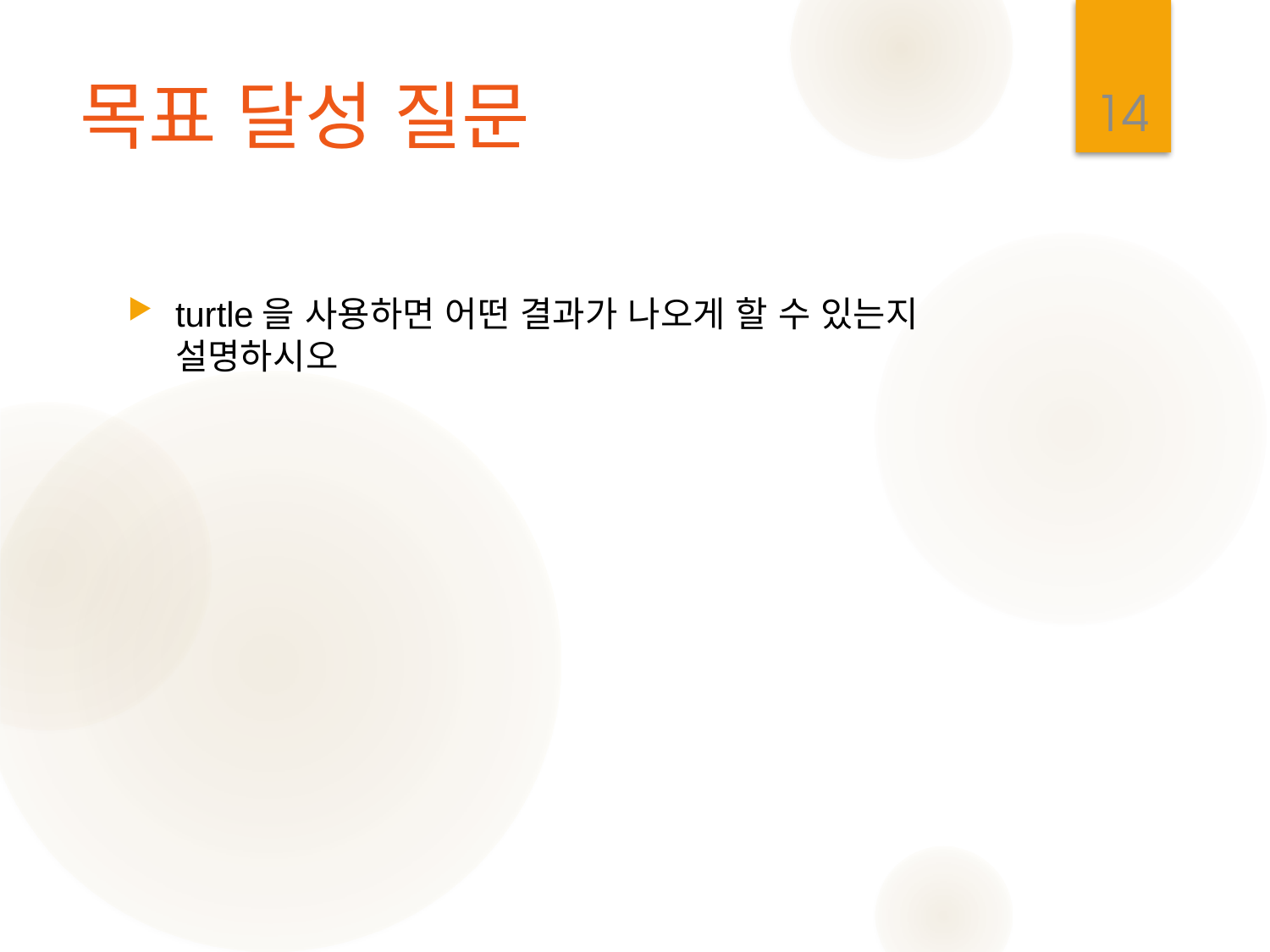

14
# 목표 달성 질문
turtle을 사용하면 어떤 결과가 나오게 할 수 있는지 설명하시오